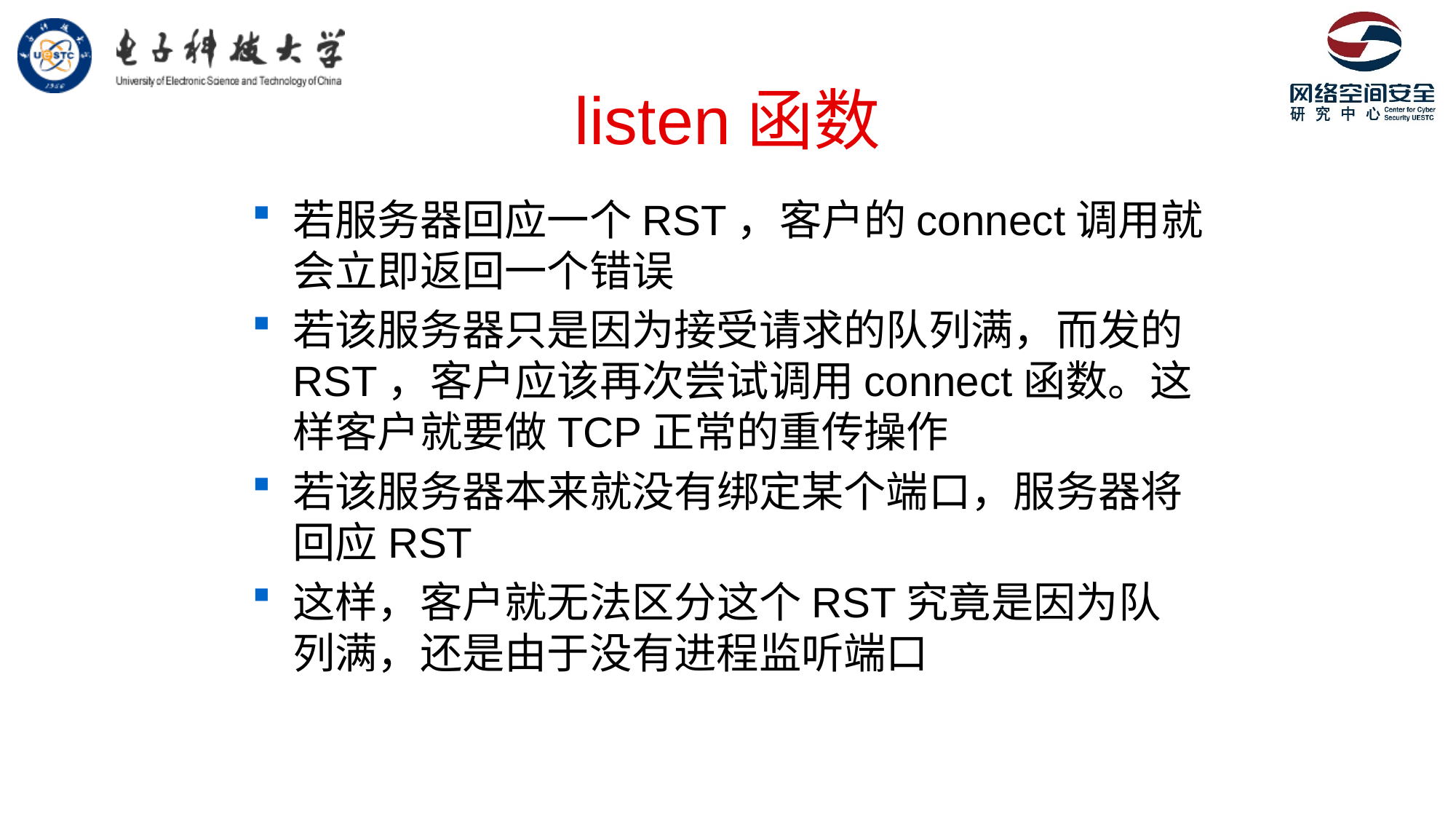

# listen函数
若服务器回应一个RST，客户的connect调用就会立即返回一个错误
若该服务器只是因为接受请求的队列满，而发的RST，客户应该再次尝试调用connect函数。这样客户就要做TCP正常的重传操作
若该服务器本来就没有绑定某个端口，服务器将回应RST
这样，客户就无法区分这个RST究竟是因为队列满，还是由于没有进程监听端口